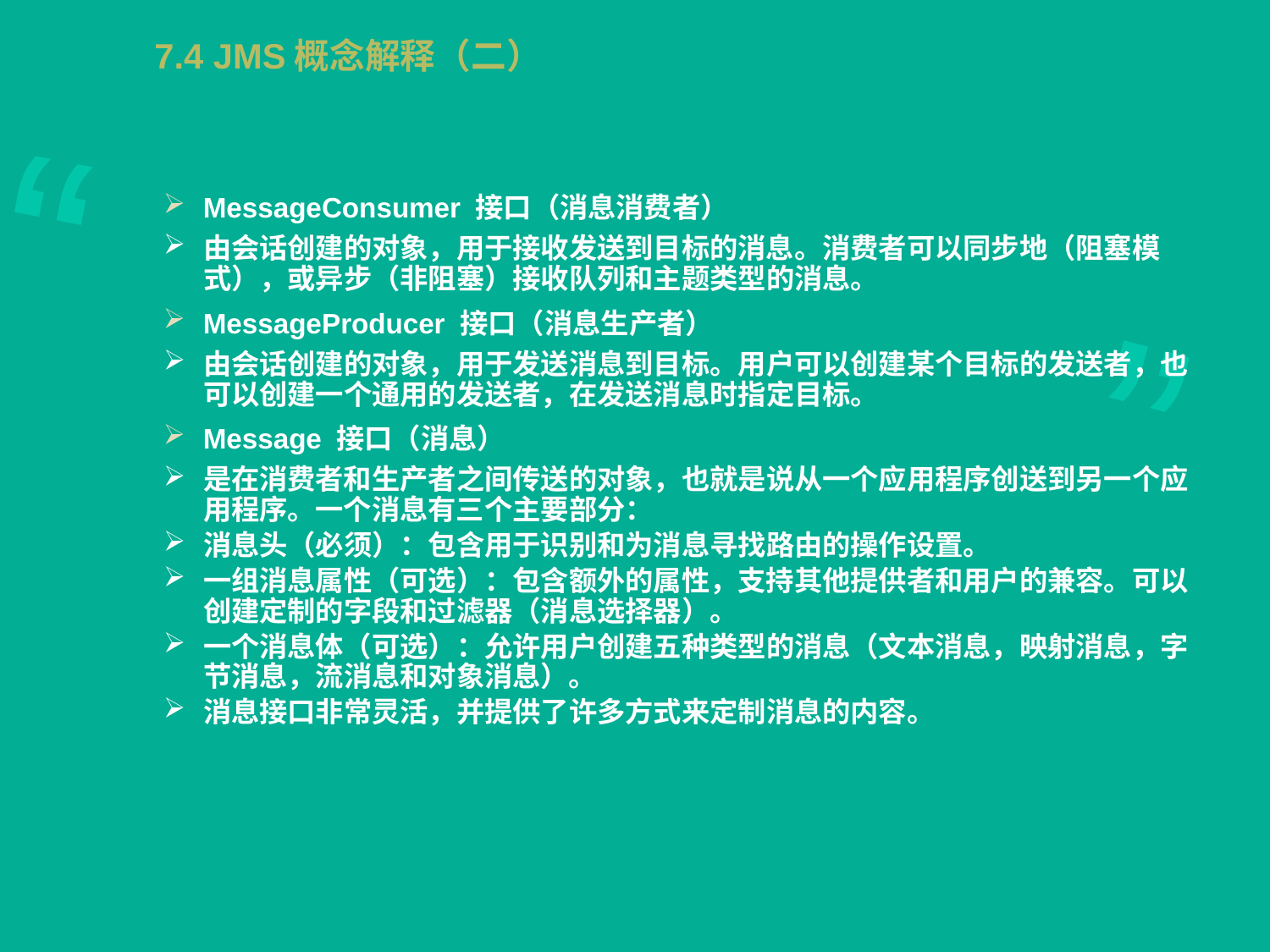

# 7.4 JMS概念解释（二）

MessageConsumer 接口（消息消费者）
由会话创建的对象，用于接收发送到目标的消息。消费者可以同步地（阻塞模式），或异步（非阻塞）接收队列和主题类型的消息。
MessageProducer 接口（消息生产者）
由会话创建的对象，用于发送消息到目标。用户可以创建某个目标的发送者，也可以创建一个通用的发送者，在发送消息时指定目标。
Message 接口（消息）
是在消费者和生产者之间传送的对象，也就是说从一个应用程序创送到另一个应用程序。一个消息有三个主要部分：
消息头（必须）：包含用于识别和为消息寻找路由的操作设置。
一组消息属性（可选）：包含额外的属性，支持其他提供者和用户的兼容。可以创建定制的字段和过滤器（消息选择器）。
一个消息体（可选）：允许用户创建五种类型的消息（文本消息，映射消息，字节消息，流消息和对象消息）。
消息接口非常灵活，并提供了许多方式来定制消息的内容。